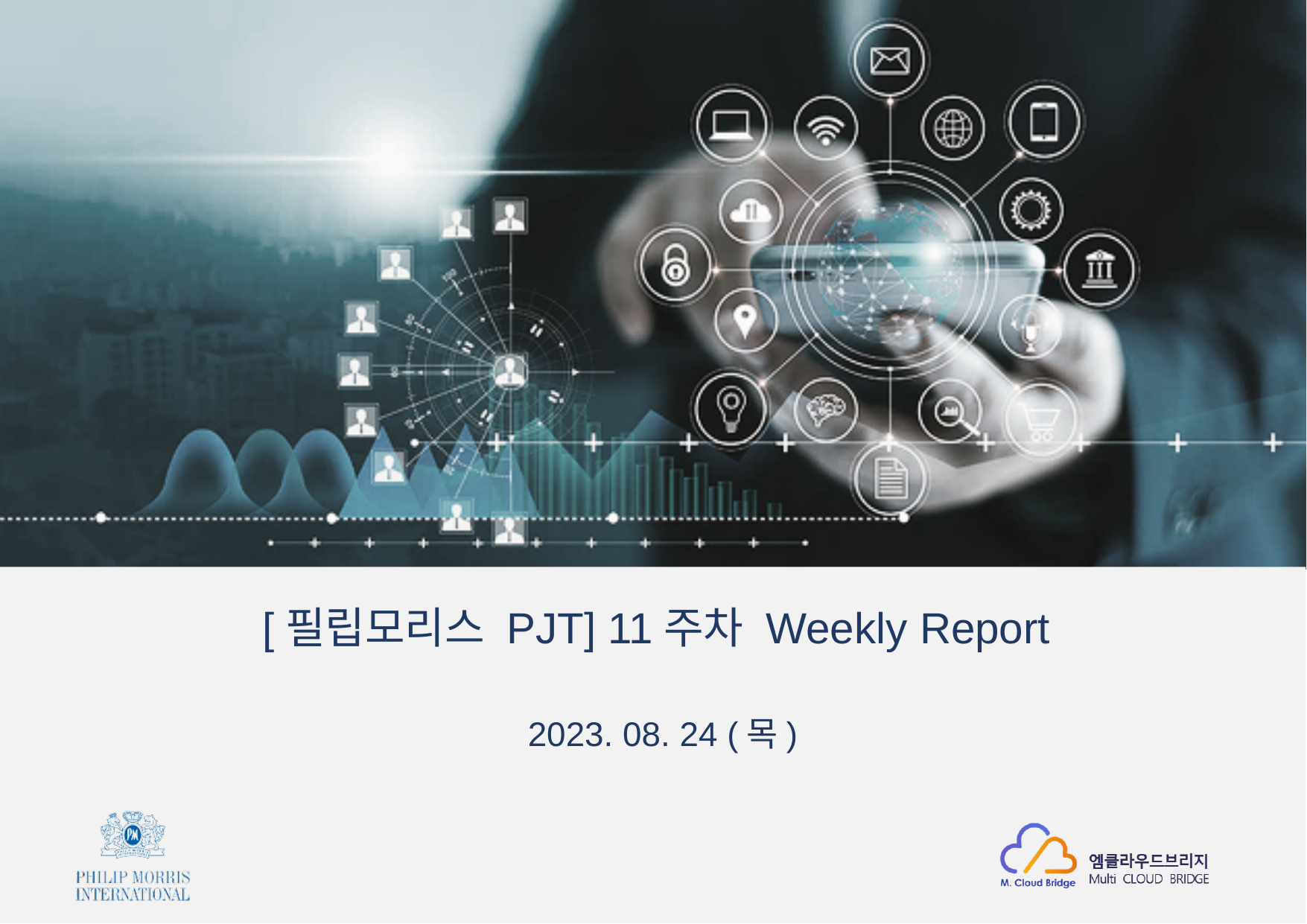

[필립모리스 PJT] 11주차 Weekly Report
2023. 08. 24 (목)